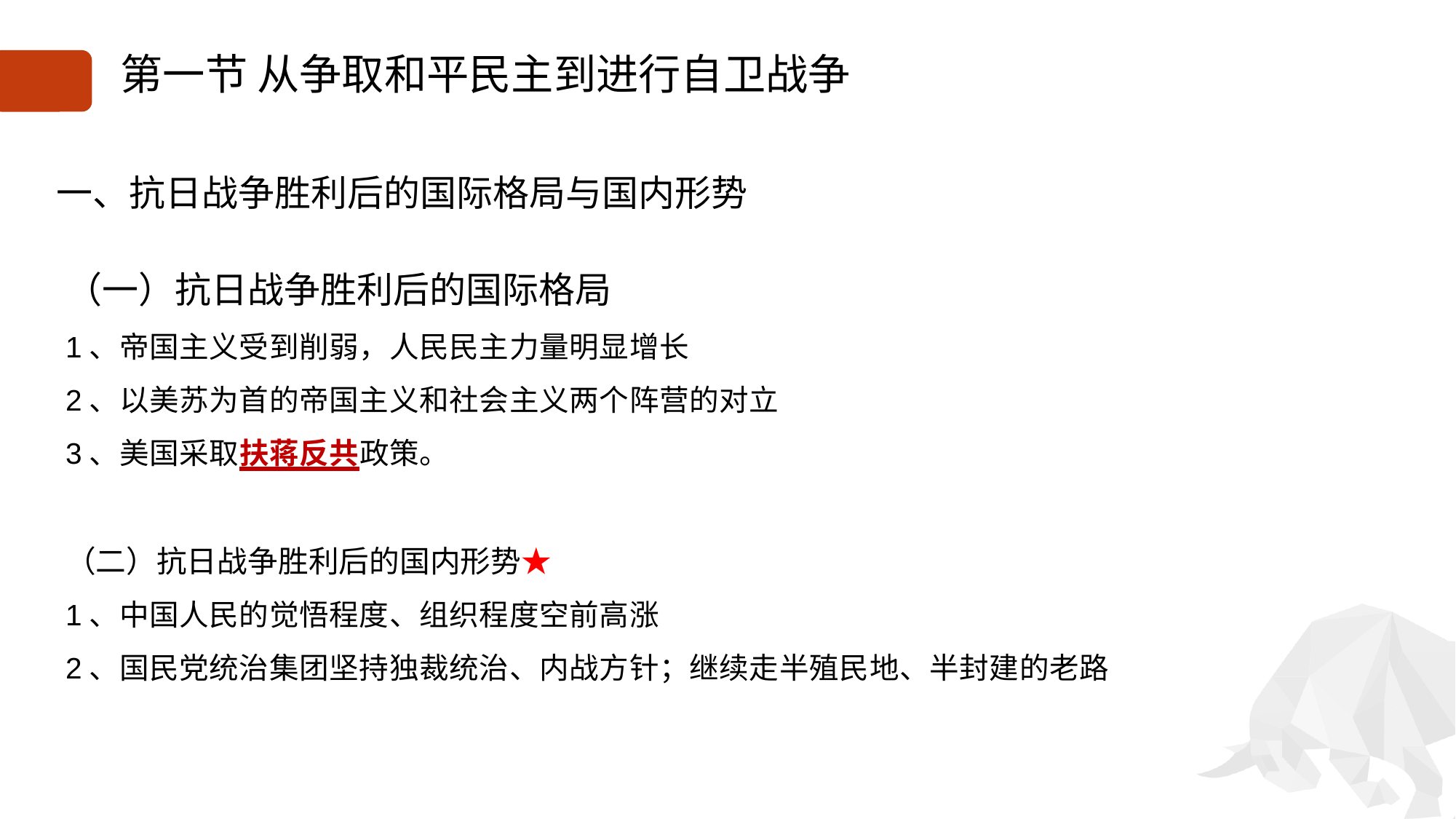

# 第一节 从争取和平民主到进行自卫战争
一、抗日战争胜利后的国际格局与国内形势
（一）抗日战争胜利后的国际格局
1、帝国主义受到削弱，人民民主力量明显增长
2、以美苏为首的帝国主义和社会主义两个阵营的对立
3、美国采取扶蒋反共政策。

（二）抗日战争胜利后的国内形势★
1、中国人民的觉悟程度、组织程度空前高涨
2、国民党统治集团坚持独裁统治、内战方针；继续走半殖民地、半封建的老路